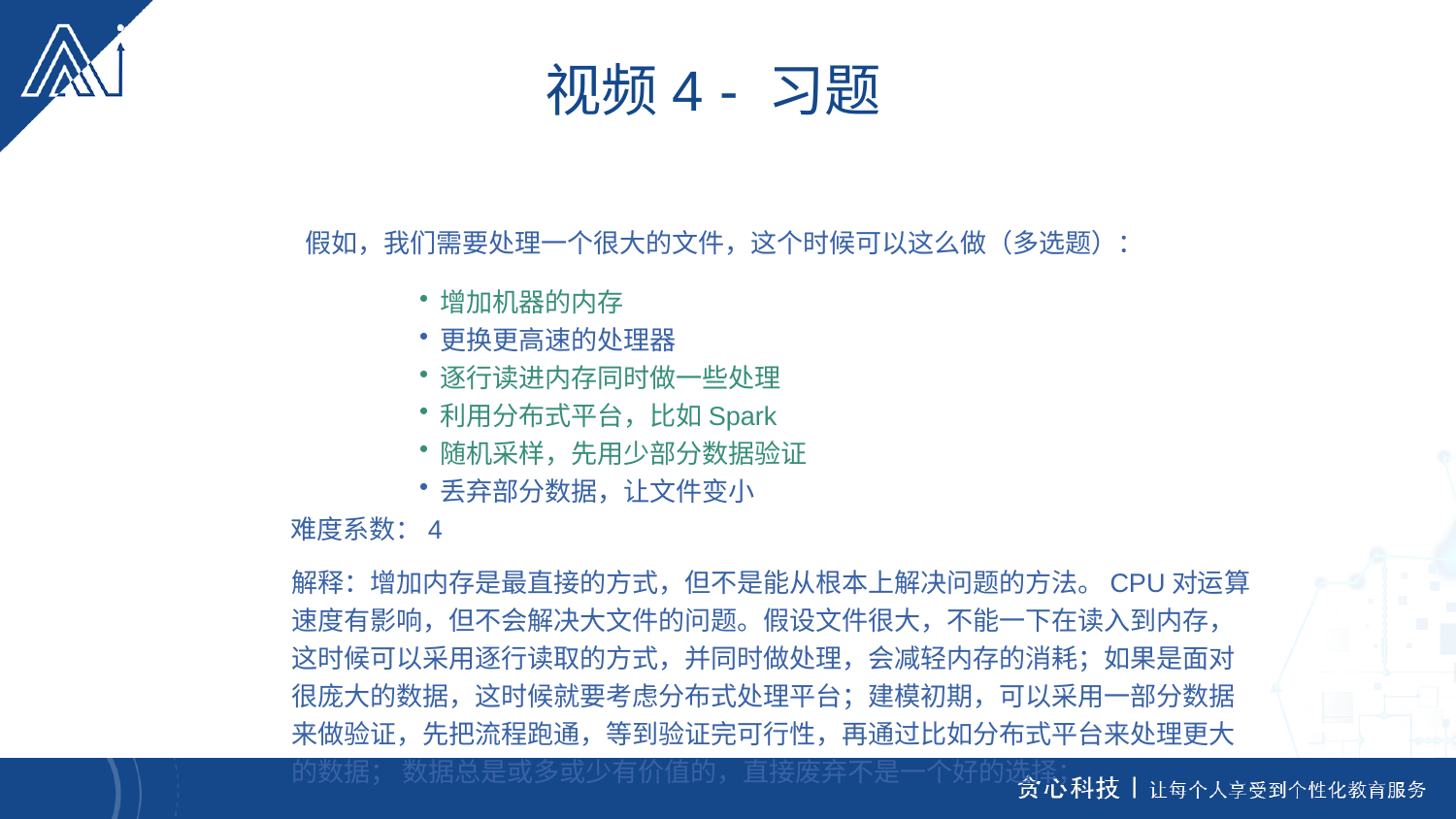

视频4 - 习题
假如，我们需要处理一个很大的文件，这个时候可以这么做（多选题）：
增加机器的内存
更换更高速的处理器
逐行读进内存同时做一些处理
利用分布式平台，比如Spark
随机采样，先用少部分数据验证
丢弃部分数据，让文件变小
难度系数：4
解释：增加内存是最直接的方式，但不是能从根本上解决问题的方法。CPU对运算
速度有影响，但不会解决大文件的问题。假设文件很大，不能一下在读入到内存，
这时候可以采用逐行读取的方式，并同时做处理，会减轻内存的消耗；如果是面对
很庞大的数据，这时候就要考虑分布式处理平台；建模初期，可以采用一部分数据
来做验证，先把流程跑通，等到验证完可行性，再通过比如分布式平台来处理更大
的数据； 数据总是或多或少有价值的，直接废弃不是一个好的选择；